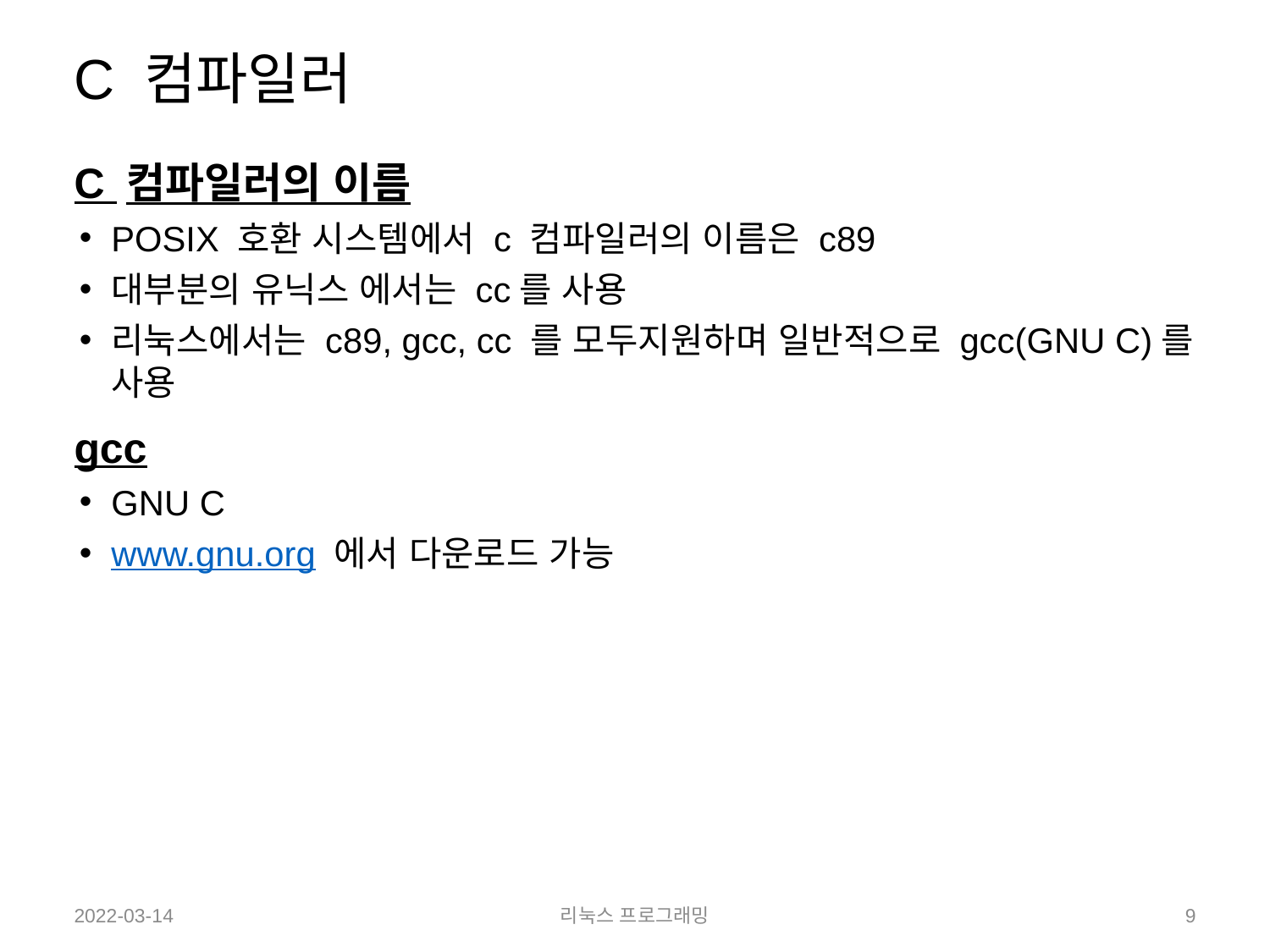

# C 컴파일러
C 컴파일러의 이름
POSIX 호환 시스템에서 c 컴파일러의 이름은 c89
대부분의 유닉스 에서는 cc를 사용
리눅스에서는 c89, gcc, cc 를 모두지원하며 일반적으로 gcc(GNU C)를 사용
gcc
GNU C
www.gnu.org 에서 다운로드 가능
2022-03-14
리눅스 프로그래밍
9